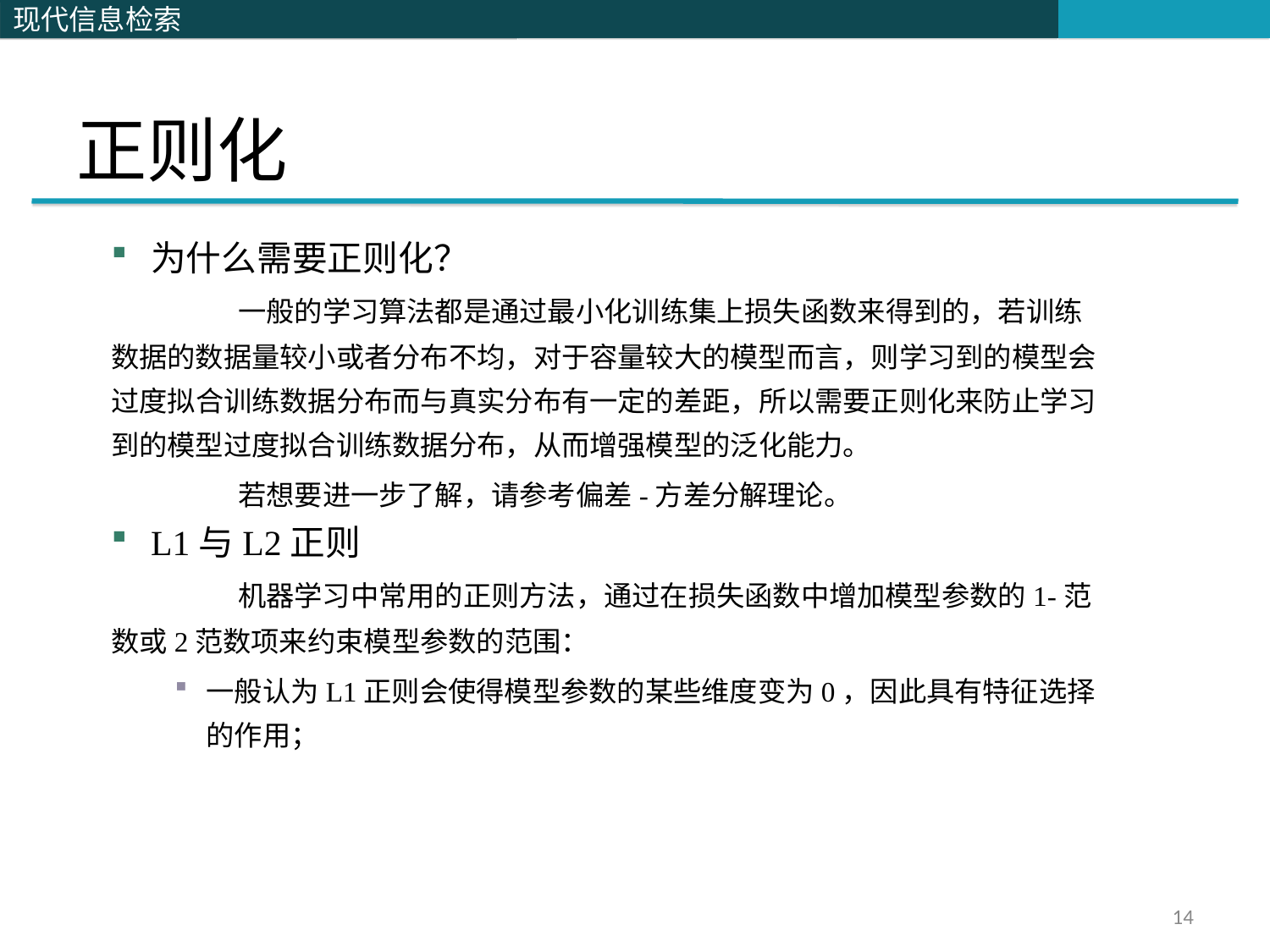

# 正则化
为什么需要正则化？
	一般的学习算法都是通过最小化训练集上损失函数来得到的，若训练数据的数据量较小或者分布不均，对于容量较大的模型而言，则学习到的模型会过度拟合训练数据分布而与真实分布有一定的差距，所以需要正则化来防止学习到的模型过度拟合训练数据分布，从而增强模型的泛化能力。
	若想要进一步了解，请参考偏差-方差分解理论。
L1与L2正则
	机器学习中常用的正则方法，通过在损失函数中增加模型参数的1-范数或2范数项来约束模型参数的范围：
一般认为L1正则会使得模型参数的某些维度变为0，因此具有特征选择的作用；

14